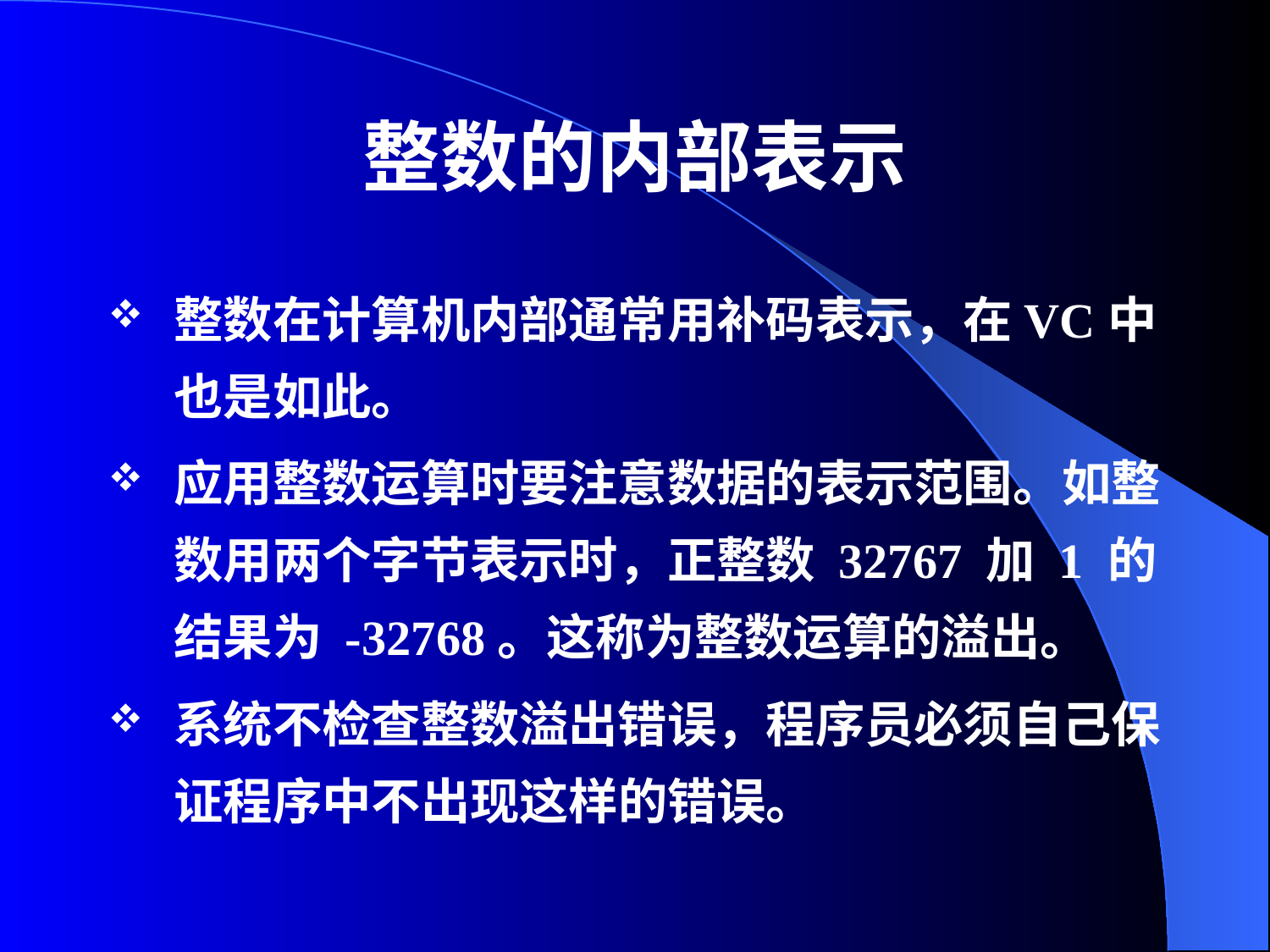

# 整数的内部表示
整数在计算机内部通常用补码表示，在VC中也是如此。
应用整数运算时要注意数据的表示范围。如整数用两个字节表示时，正整数 32767 加 1 的结果为 -32768。这称为整数运算的溢出。
系统不检查整数溢出错误，程序员必须自己保证程序中不出现这样的错误。